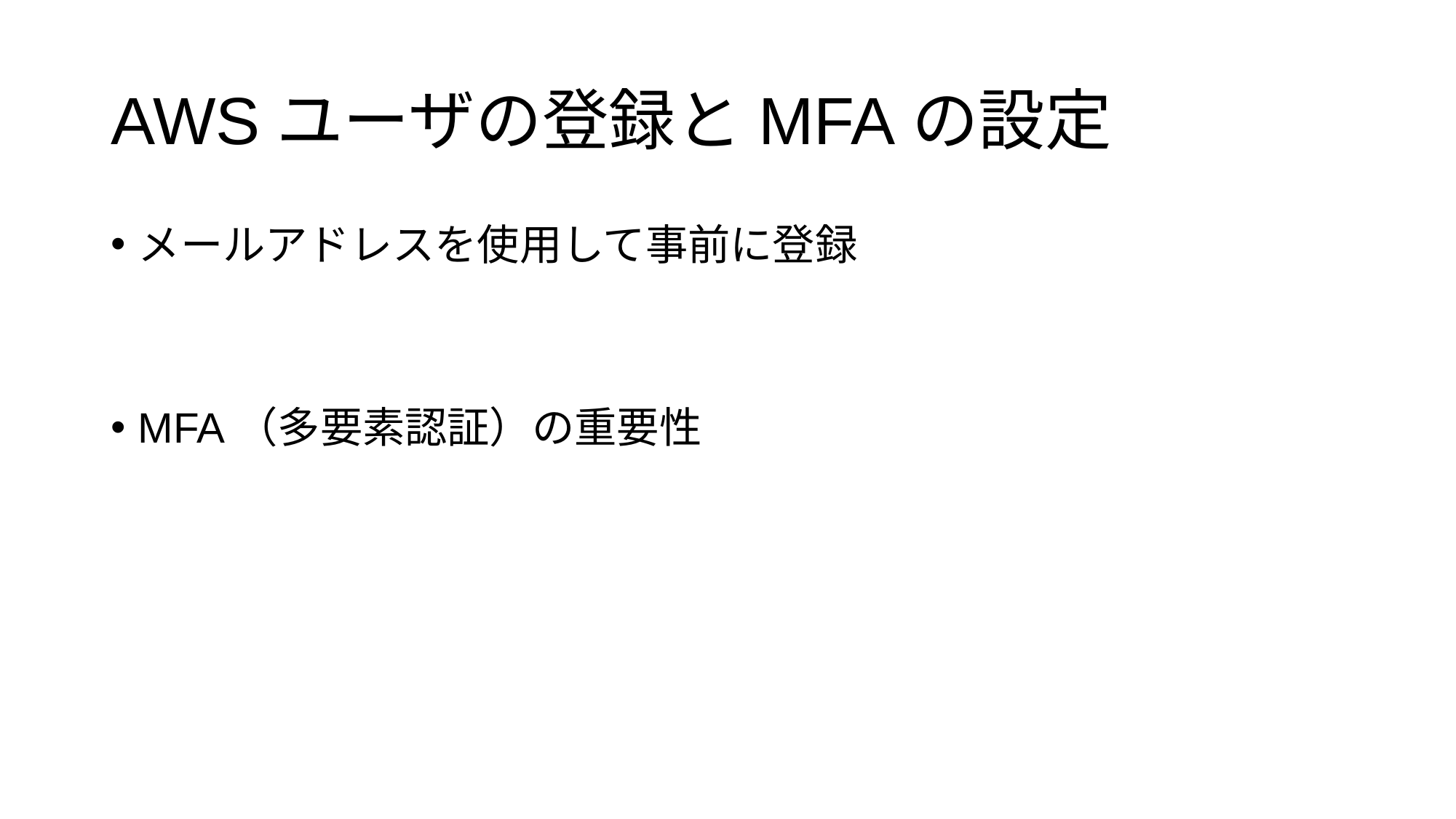

# AWSユーザの登録とMFAの設定
メールアドレスを使用して事前に登録

MFA（多要素認証）の重要性